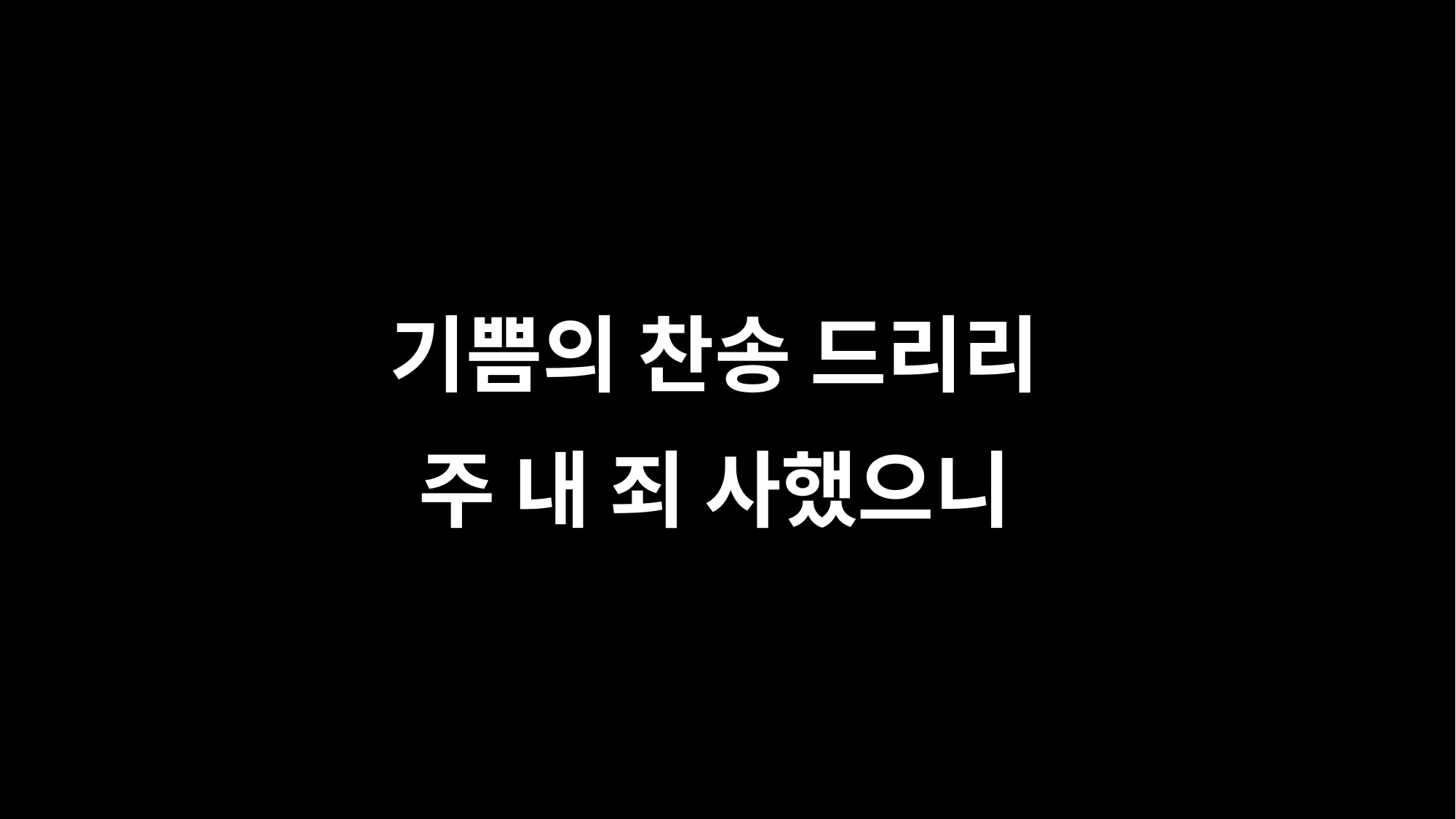

기쁨의 찬송 드리리
주 내 죄 사했으니